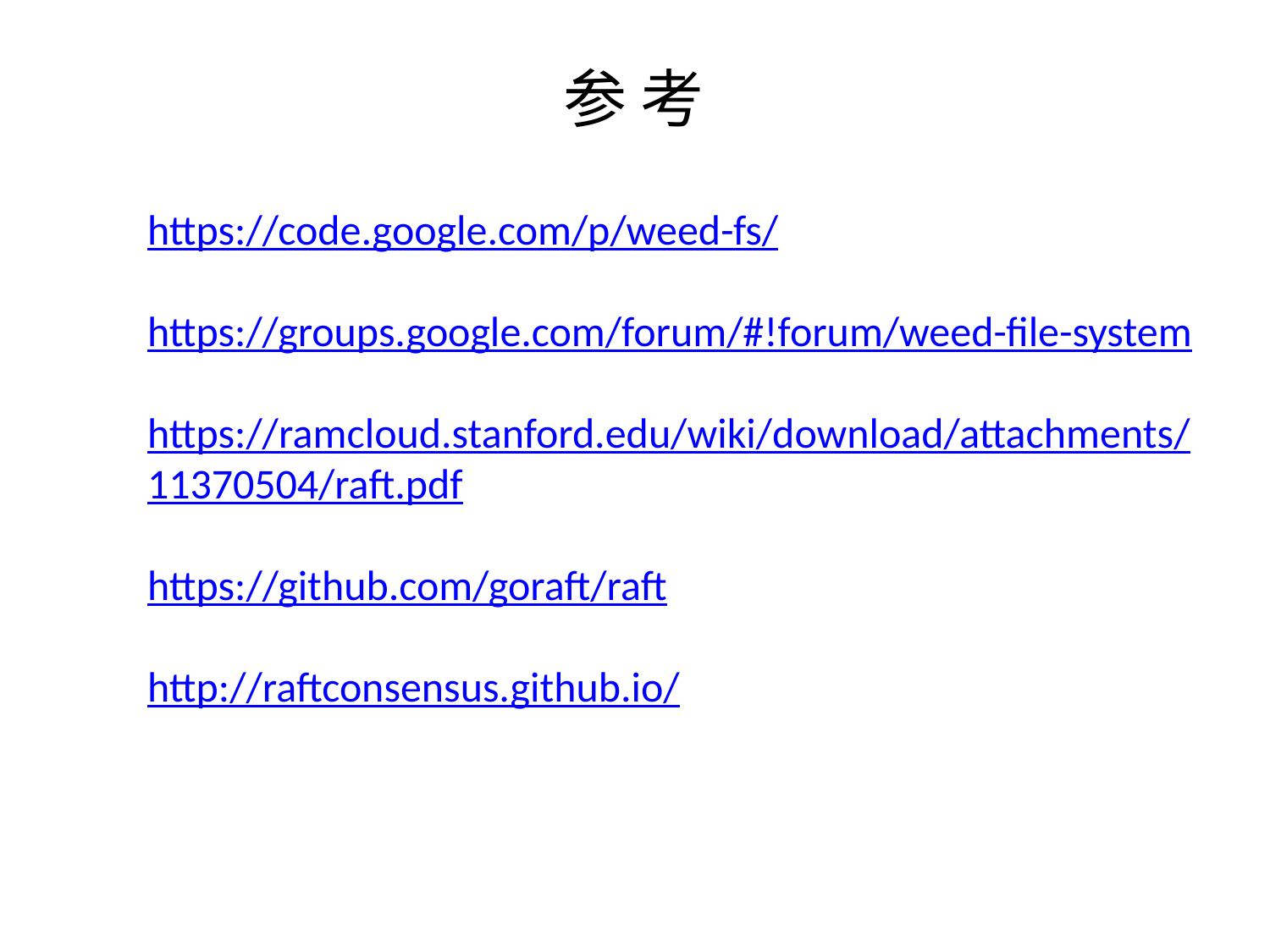

# 参 考

https://code.google.com/p/weed-fs/

https://groups.google.com/forum/#!forum/weed-file-system

https://ramcloud.stanford.edu/wiki/download/attachments/
11370504/raft.pdf

https://github.com/goraft/raft

http://raftconsensus.github.io/